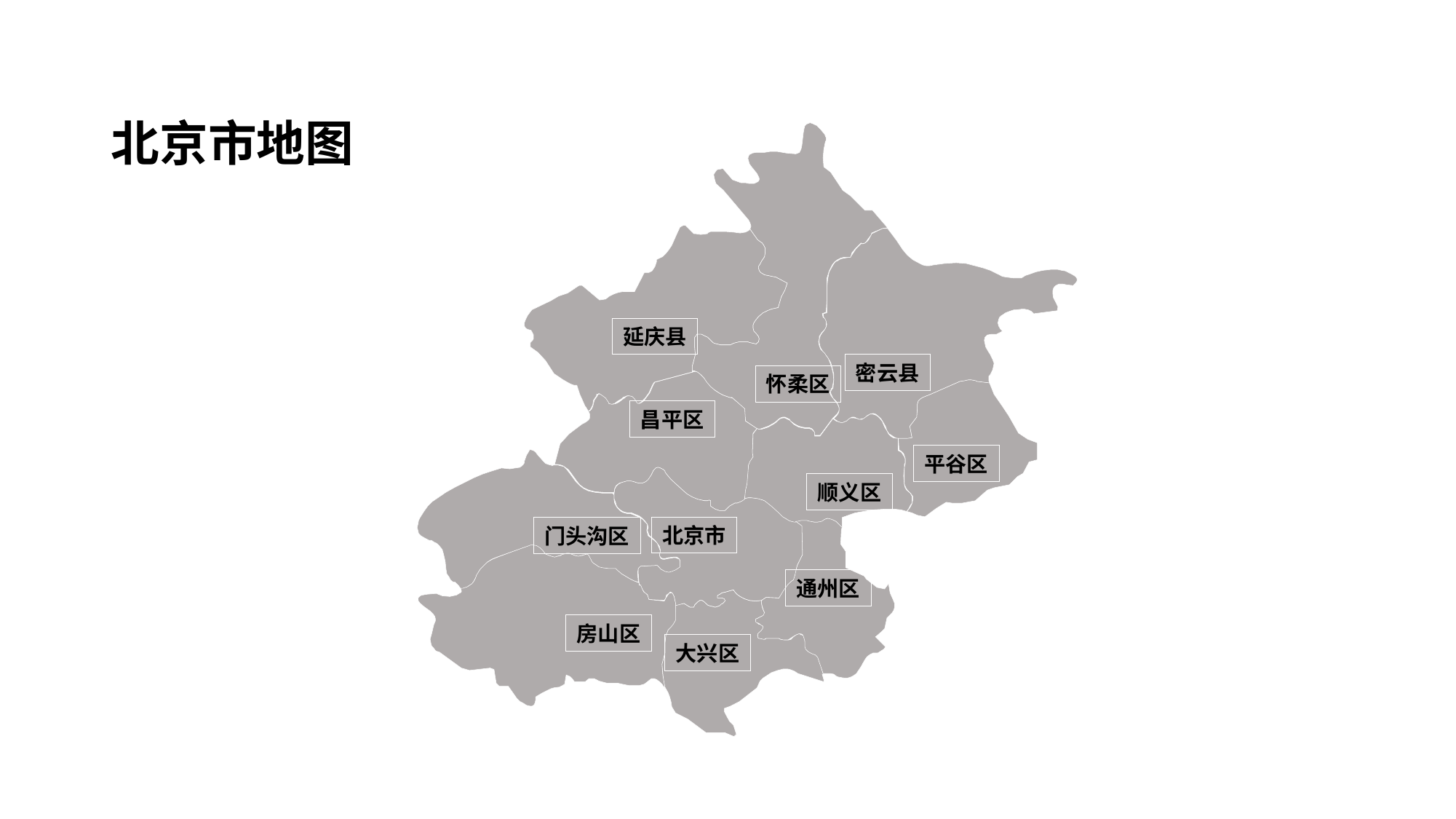

北京市地图

延庆县
密云县
怀柔区

昌平区

平谷区

顺义区
北京市
门头沟区

通州区

房山区
大兴区